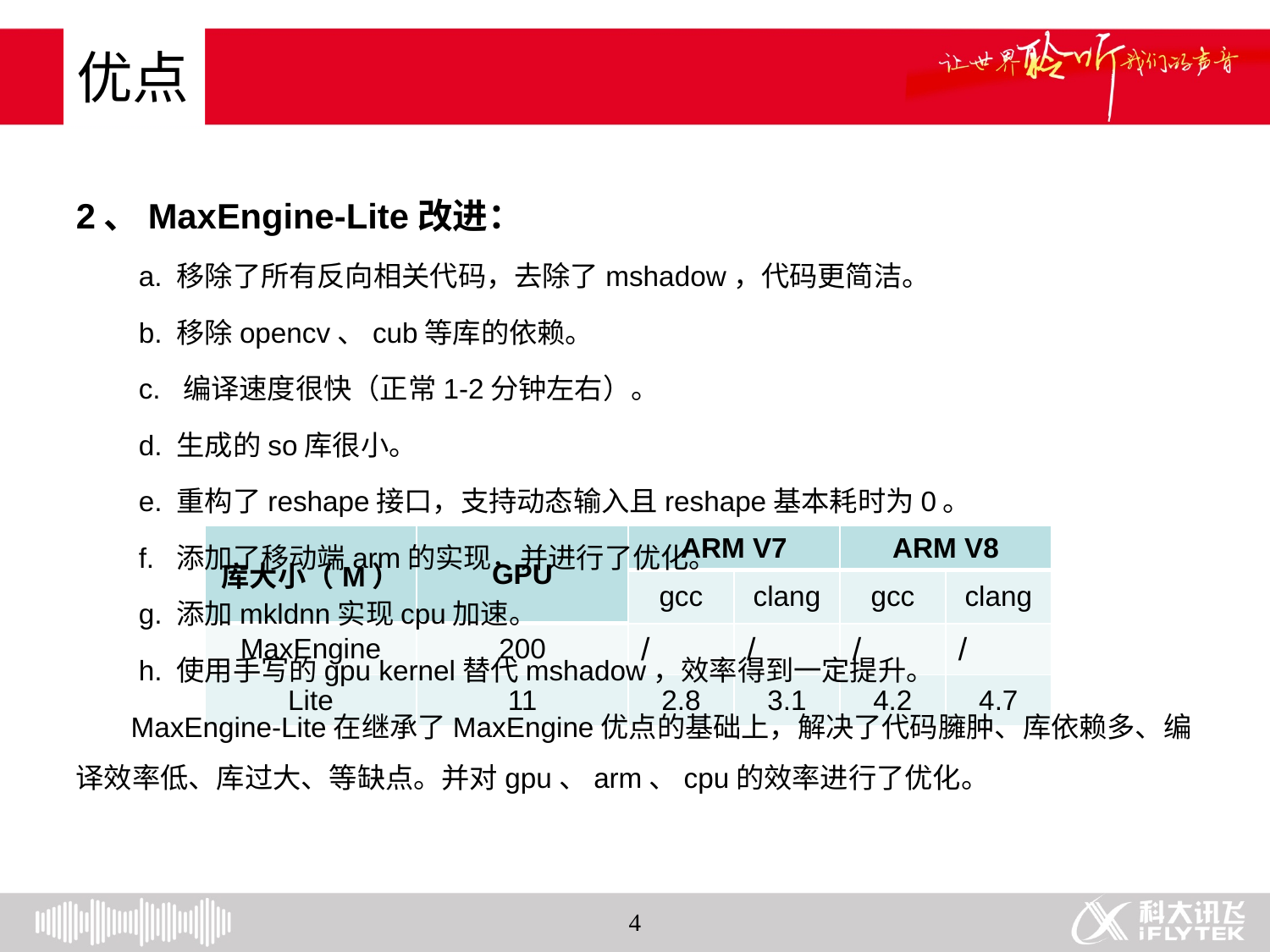

# 优点
2、MaxEngine-Lite改进：
        a. 移除了所有反向相关代码，去除了mshadow，代码更简洁。
        b. 移除opencv、cub等库的依赖。
        c.  编译速度很快（正常1-2分钟左右）。
        d. 生成的so库很小。
        e. 重构了reshape接口，支持动态输入且reshape基本耗时为0。
        f.  添加了移动端arm的实现，并进行了优化。
        g. 添加mkldnn实现cpu加速。
        h. 使用手写的gpu kernel替代mshadow，效率得到一定提升。
       MaxEngine-Lite在继承了MaxEngine优点的基础上，解决了代码臃肿、库依赖多、编译效率低、库过大、等缺点。并对gpu、arm、cpu的效率进行了优化。
| 库大小（M） | GPU | ARM V7 |  | ARM V8 |  |
| --- | --- | --- | --- | --- | --- |
|  |  | gcc | clang | gcc | clang |
| MaxEngine | 200 | / | / | / | / |
| Lite | 11 | 2.8 | 3.1 | 4.2 | 4.7 |
4